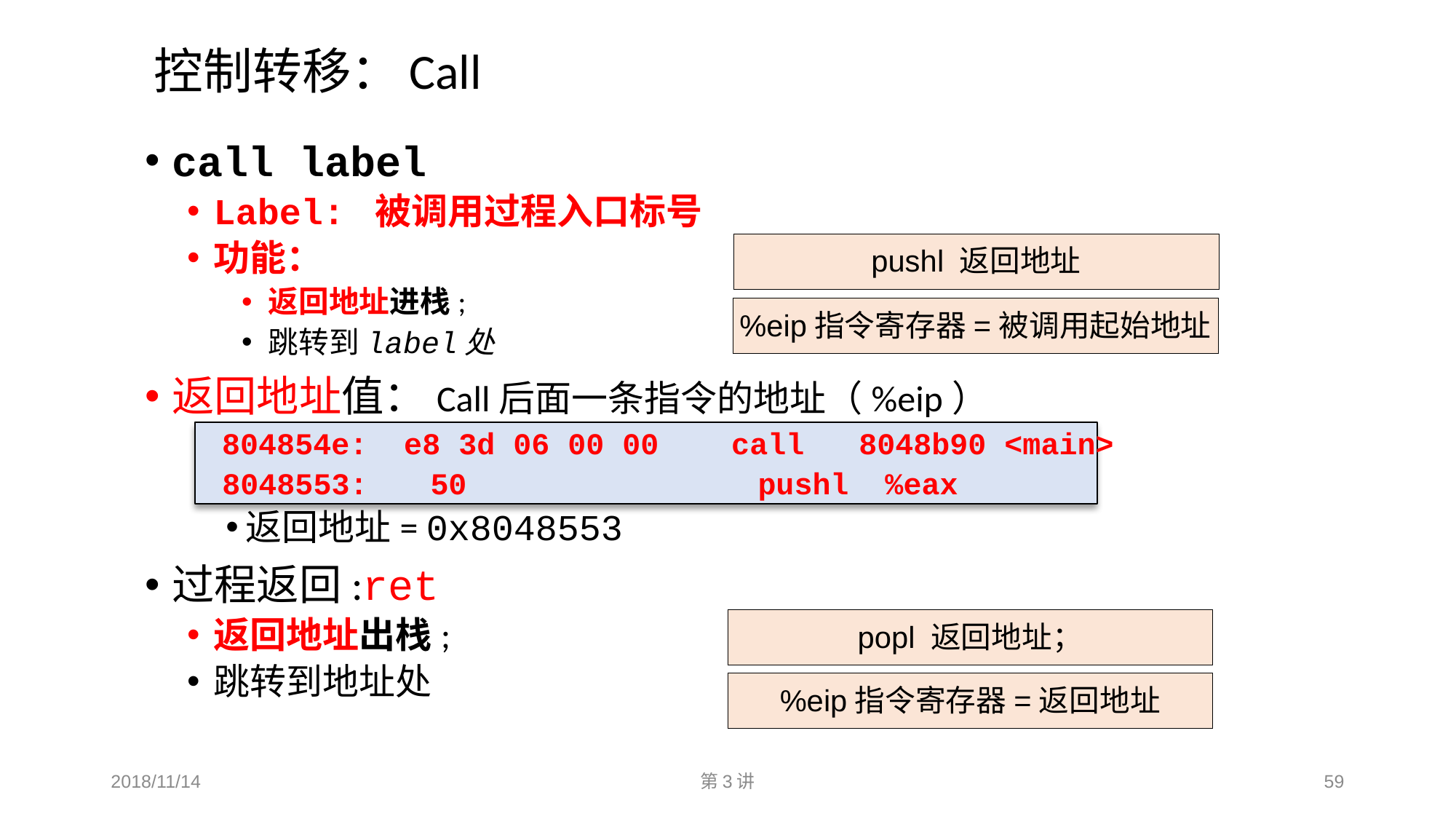

# 控制转移：Call
call label
Label: 被调用过程入口标号
功能：
返回地址进栈;
跳转到label处
返回地址值：Call后面一条指令的地址（%eip）
  804854e:	e8 3d 06 00 00 	call   8048b90 <main>
  8048553:	50             	pushl  %eax
返回地址= 0x8048553
过程返回:ret
返回地址出栈;
跳转到地址处
pushl 返回地址
%eip指令寄存器=被调用起始地址

popl 返回地址；
%eip指令寄存器=返回地址
2018/11/14
第3讲
59